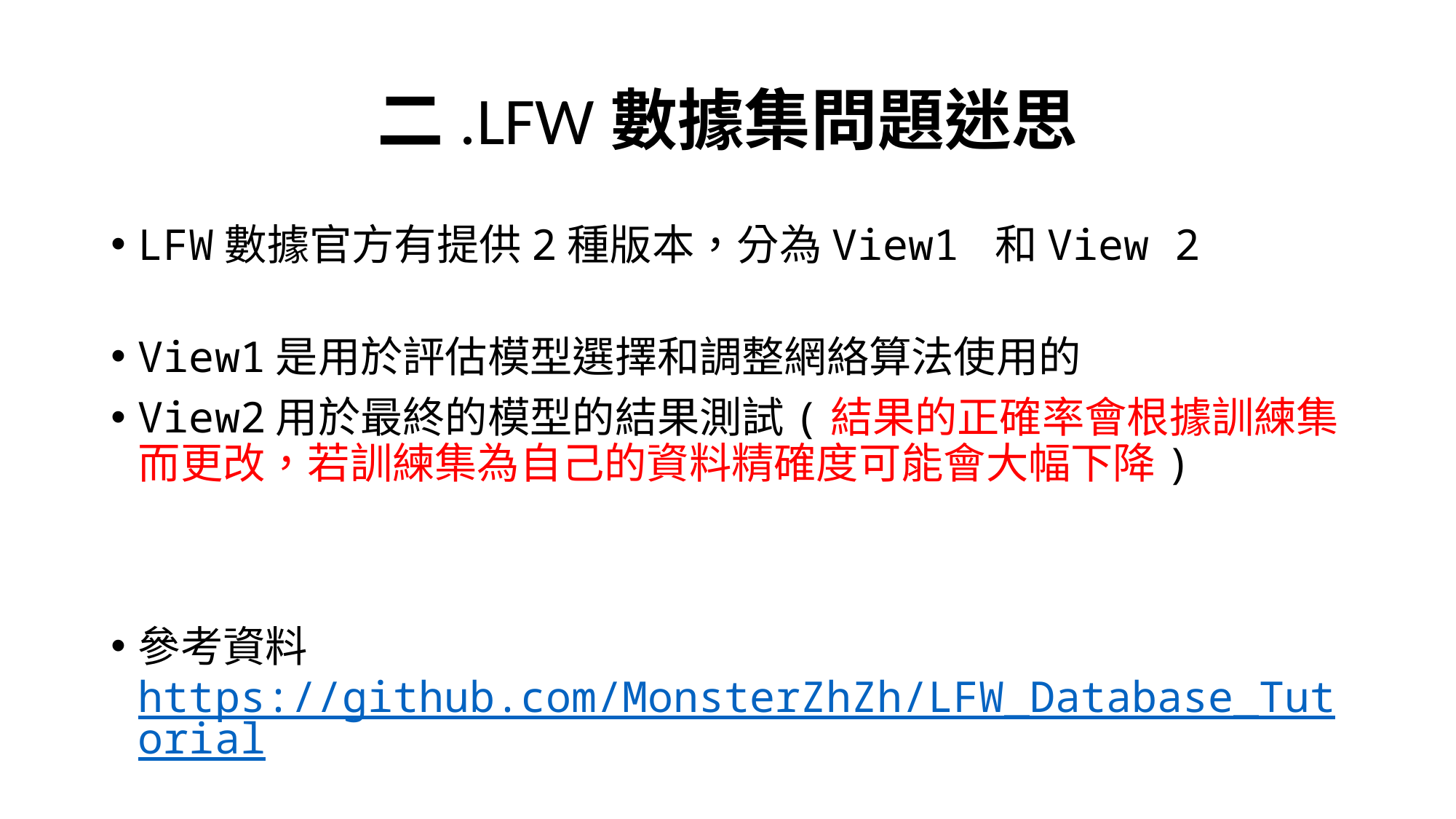

# 二.LFW數據集問題迷思
LFW數據官方有提供2種版本，分為View1 和View 2
View1是用於評估模型選擇和調整網絡算法使用的
View2用於最終的模型的結果測試(結果的正確率會根據訓練集而更改，若訓練集為自己的資料精確度可能會大幅下降)

參考資料https://github.com/MonsterZhZh/LFW_Database_Tutorial